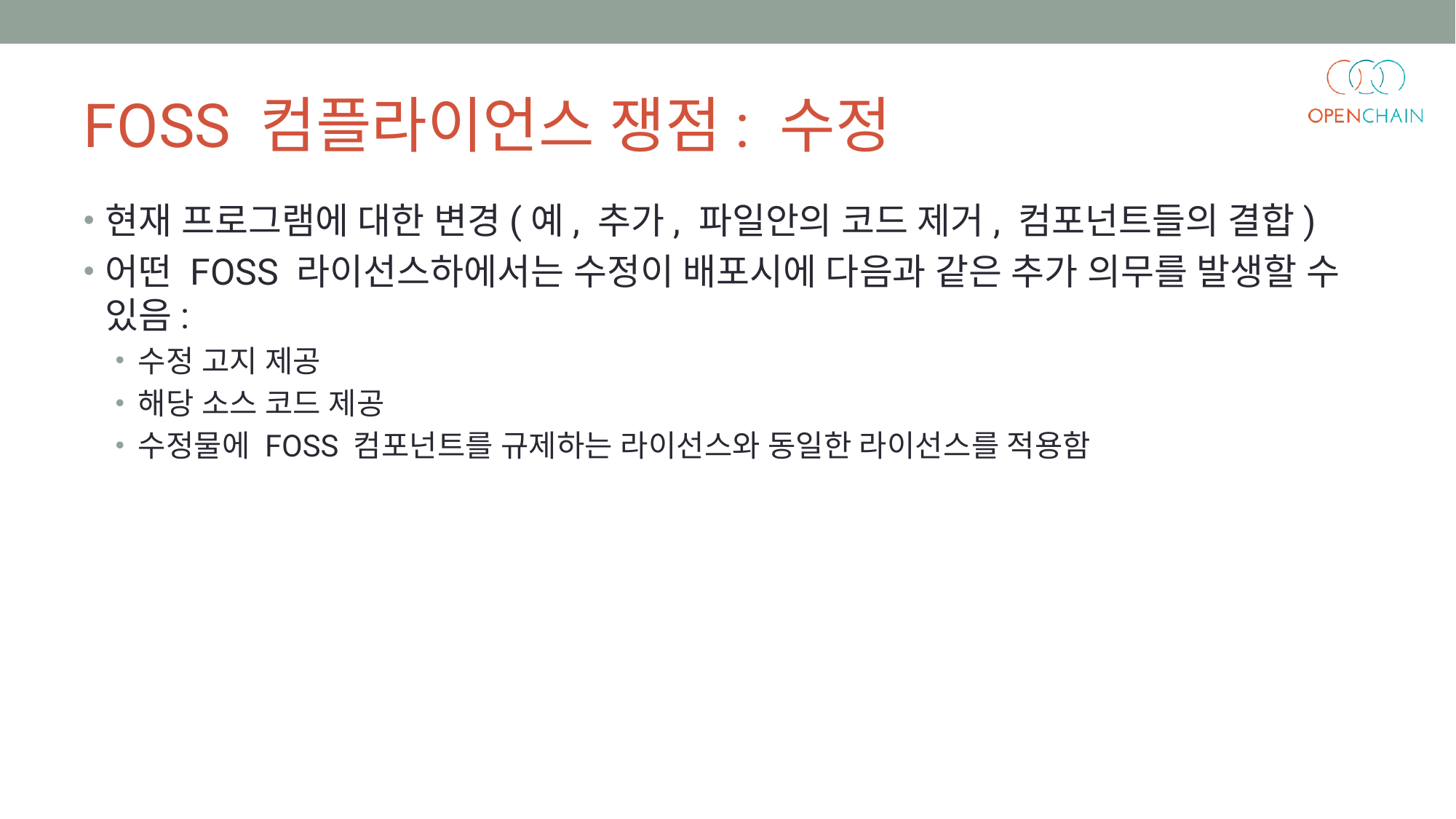

# FOSS 컴플라이언스 쟁점: 수정
현재 프로그램에 대한 변경(예, 추가, 파일안의 코드 제거, 컴포넌트들의 결합)
어떤 FOSS 라이선스하에서는 수정이 배포시에 다음과 같은 추가 의무를 발생할 수 있음:
수정 고지 제공
해당 소스 코드 제공
수정물에 FOSS 컴포넌트를 규제하는 라이선스와 동일한 라이선스를 적용함